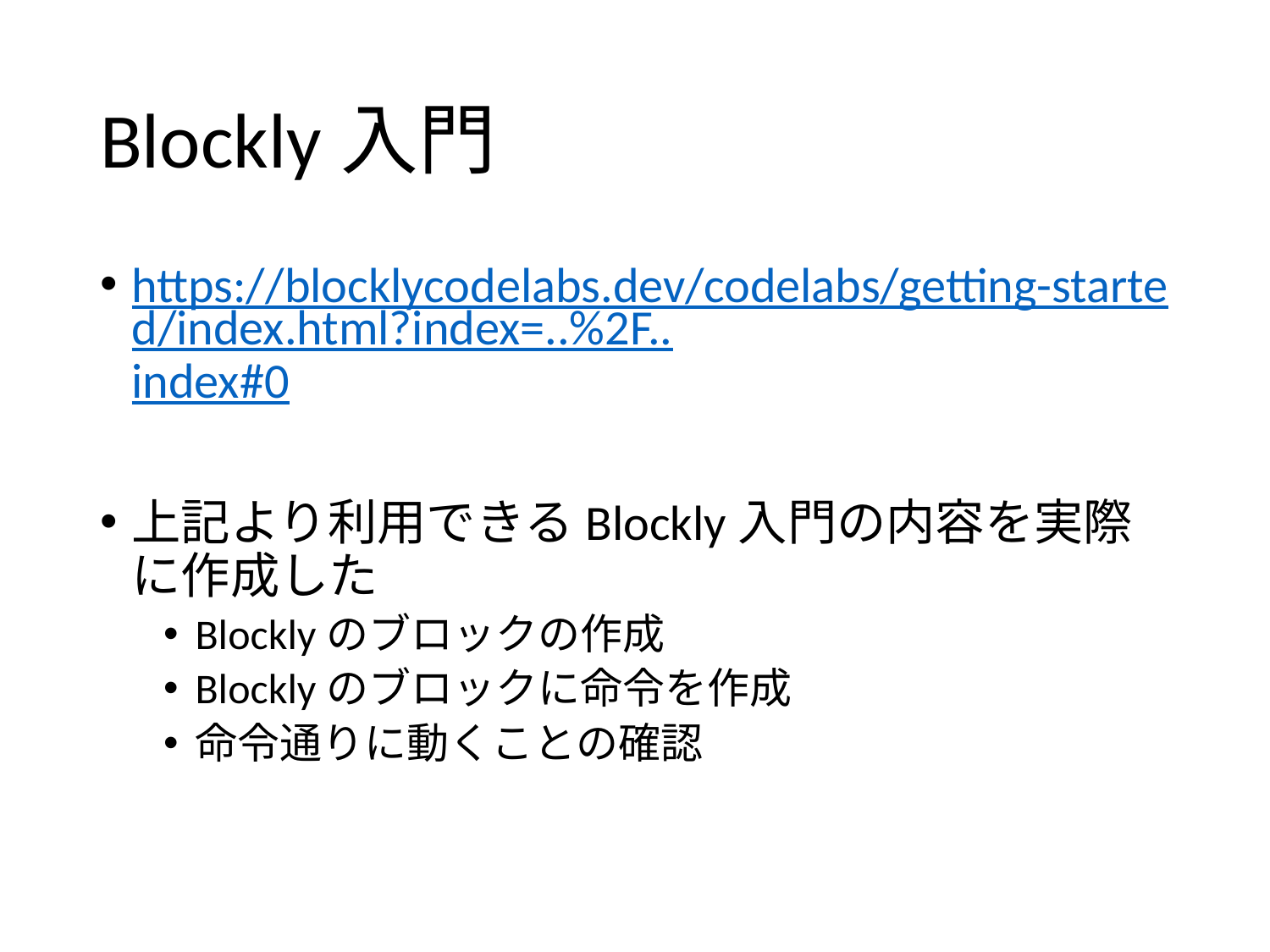

# Blockly入門
https://blocklycodelabs.dev/codelabs/getting-started/index.html?index=..%2F..index#0

上記より利用できるBlockly入門の内容を実際に作成した
Blocklyのブロックの作成
Blocklyのブロックに命令を作成
命令通りに動くことの確認